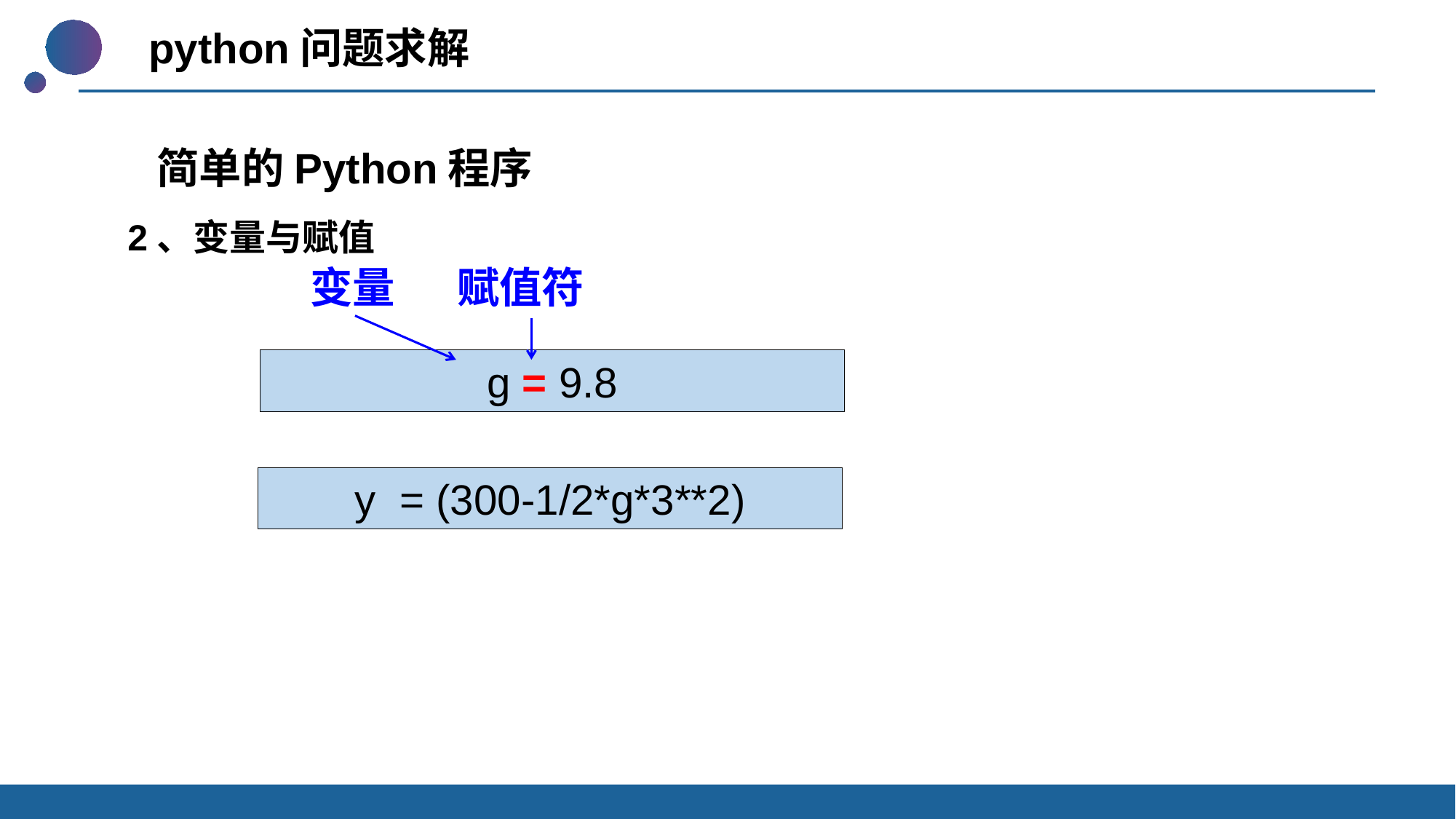

python问题求解

  简单的Python程序
2、变量与赋值
变量
赋值符
g = 9.8
y  = (300-1/2*g*3**2)